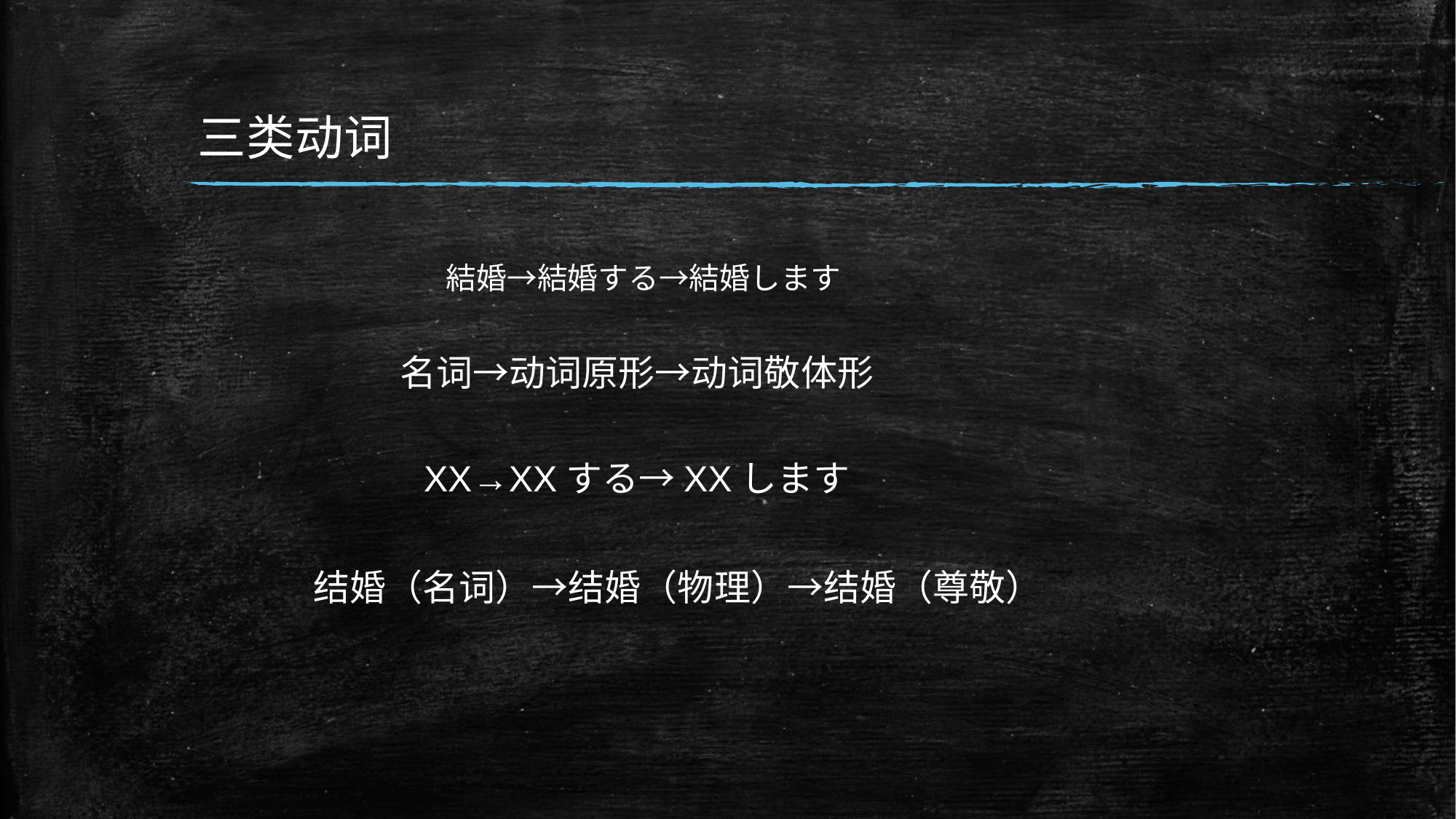

三类动词
結婚→結婚する→結婚します
名词→动词原形→动词敬体形
XX→XXする→XXします
结婚（名词）→结婚（物理）→结婚（尊敬）